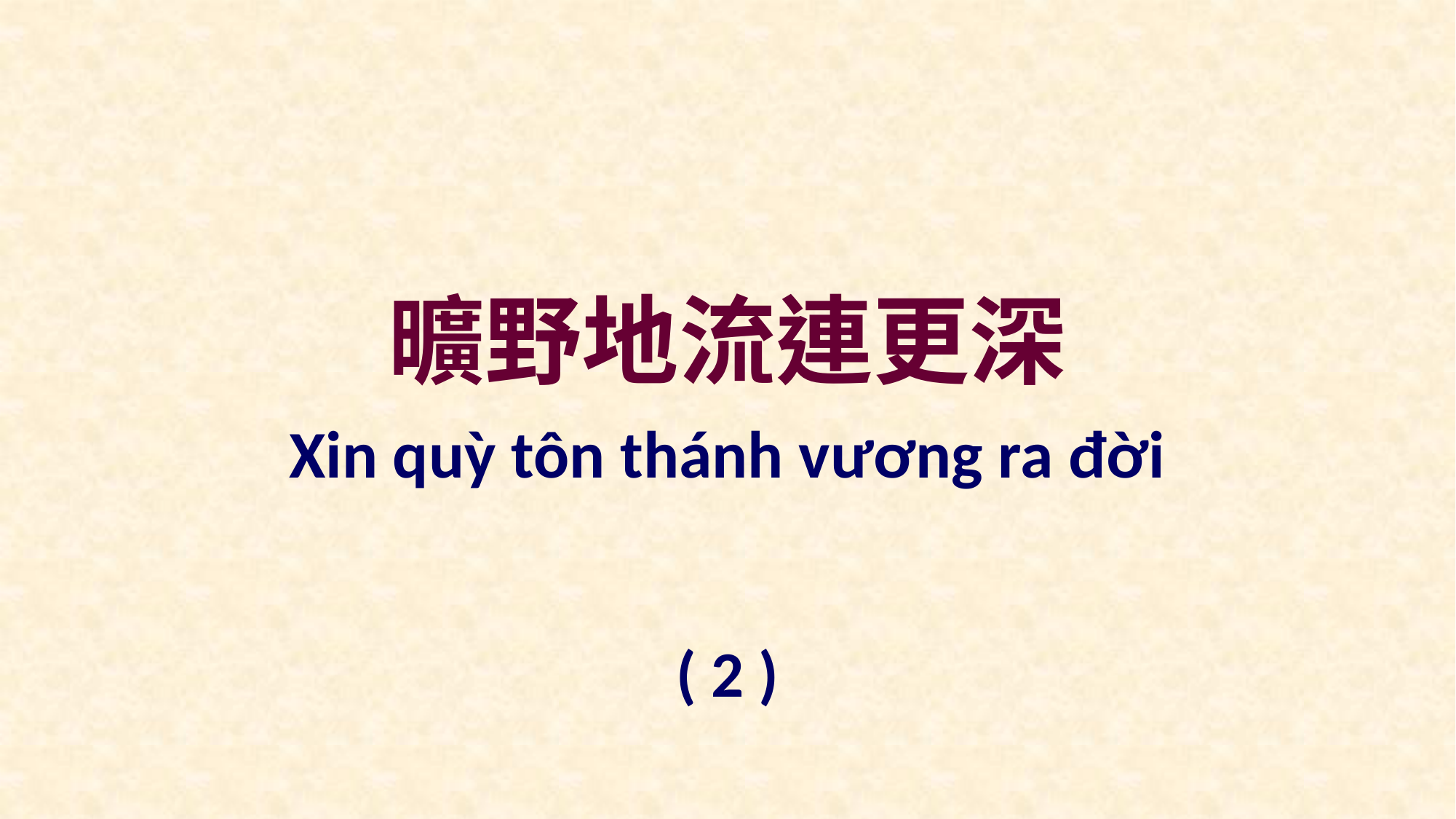

曠野地流連更深
Xin quỳ tôn thánh vương ra đời
( 2 )